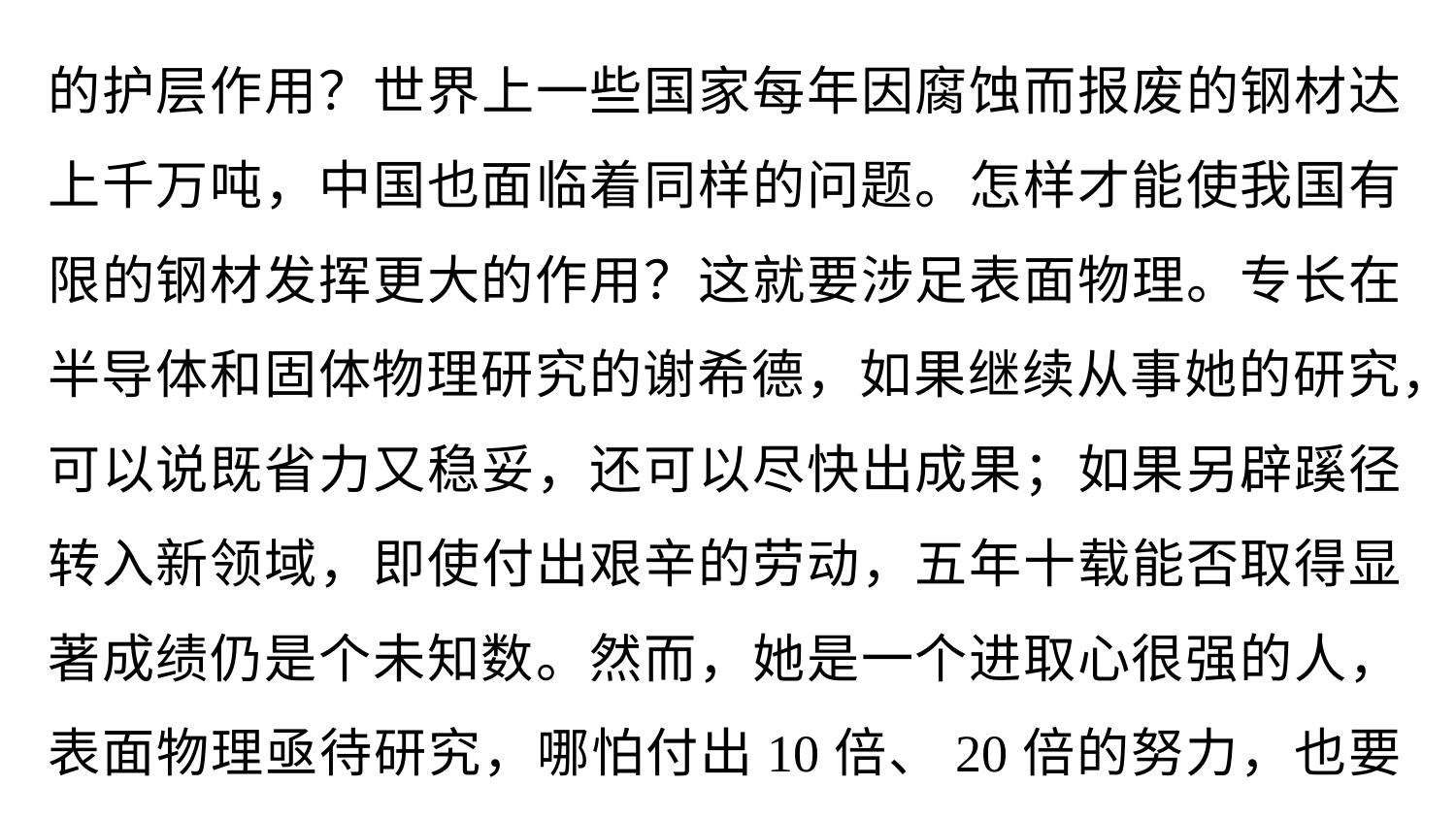

的护层作用？世界上一些国家每年因腐蚀而报废的钢材达上千万吨，中国也面临着同样的问题。怎样才能使我国有限的钢材发挥更大的作用？这就要涉足表面物理。专长在半导体和固体物理研究的谢希德，如果继续从事她的研究，可以说既省力又稳妥，还可以尽快出成果；如果另辟蹊径转入新领域，即使付出艰辛的劳动，五年十载能否取得显著成绩仍是个未知数。然而，她是一个进取心很强的人，表面物理亟待研究，哪怕付出10倍、20倍的努力，也要勇